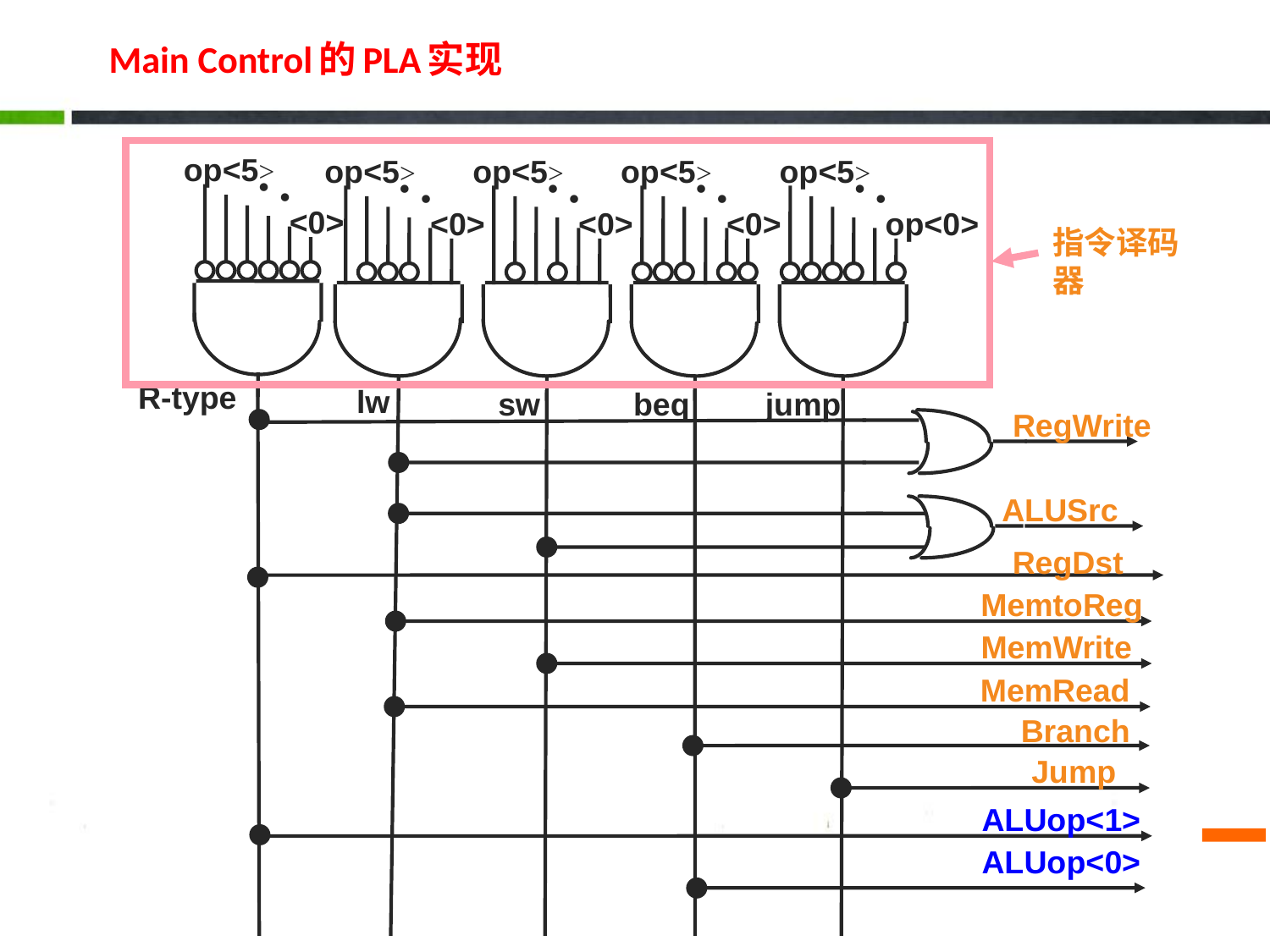

# Main Control的PLA实现
.
.
.
.
.

指令译码器

op<5>
op<5>
op<5>
op<5>
op<5>
.
.
.
.
.

<0>
<0>
<0>
<0>
op<0>

R-type

lw

sw
beq
jump

RegWrite

ALUSrc

RegDst

MemtoReg

MemWrite

MemRead

Branch

Jump

ALUop<1>

ALUop<0>